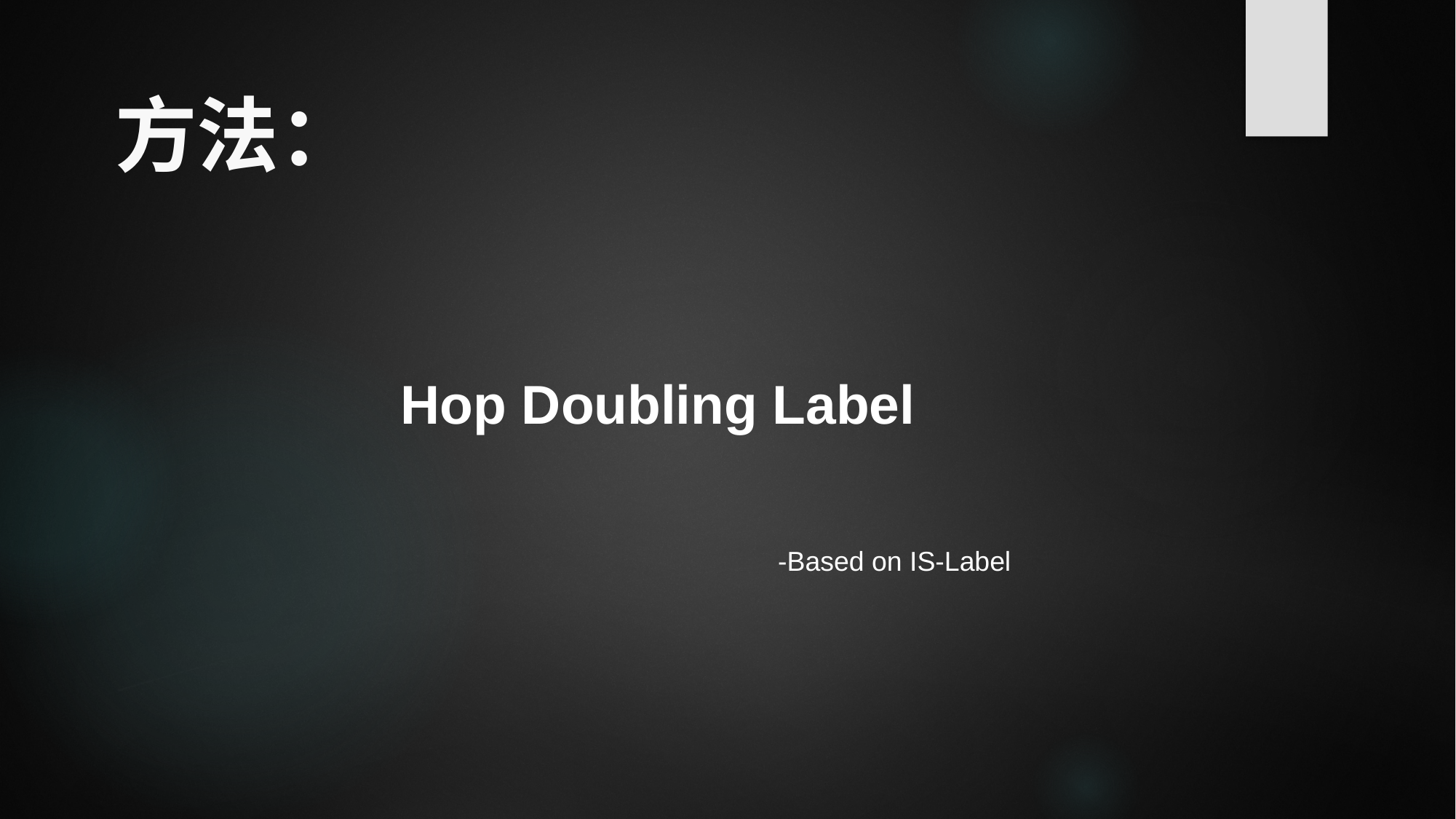

# 方法：
Hop Doubling Label
-Based on IS-Label